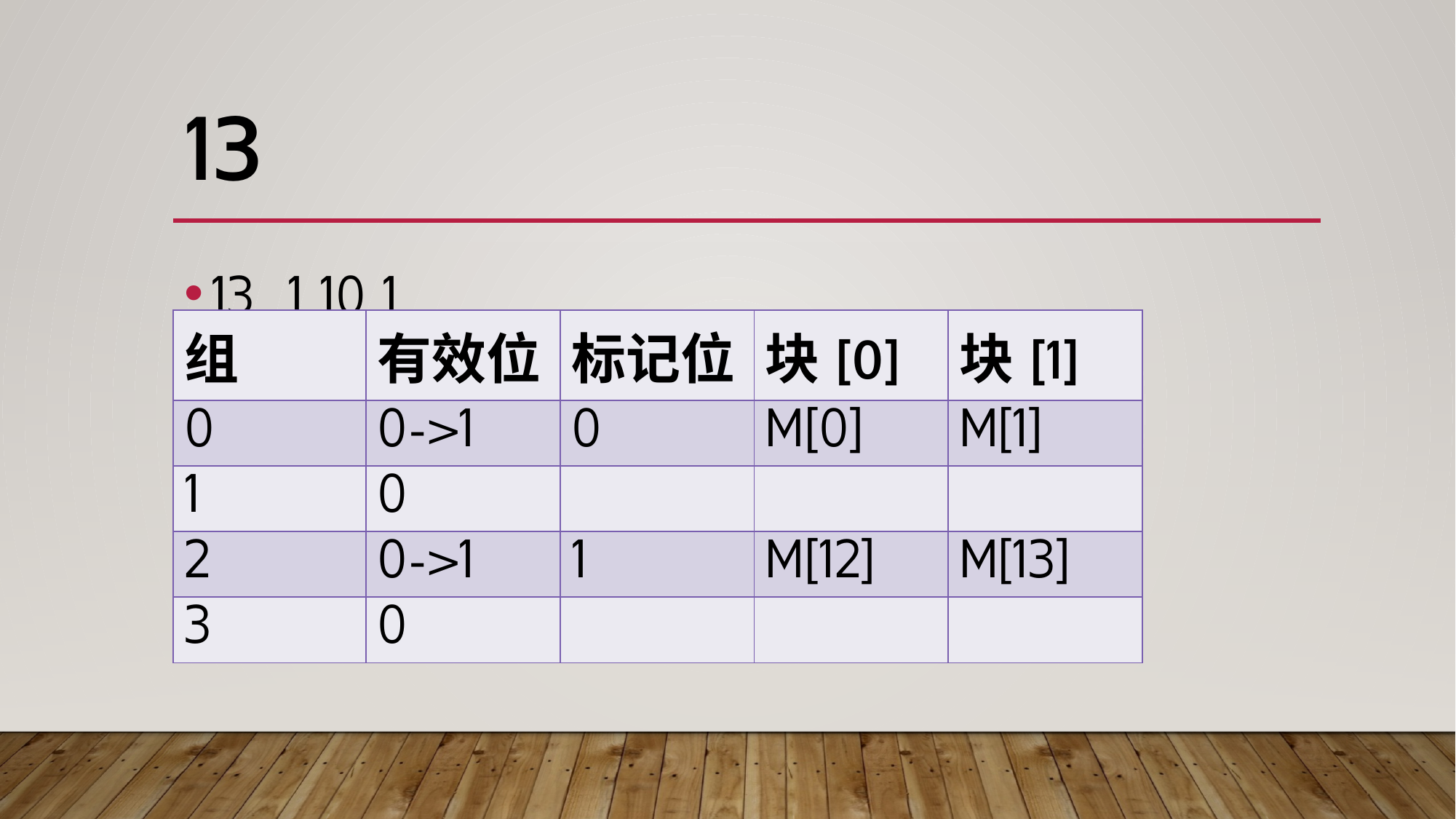

# 13
13  1 10 1
| 组 | 有效位 | 标记位 | 块[0] | 块[1] |
| --- | --- | --- | --- | --- |
| 0 | 0->1 | 0 | M[0] | M[1] |
| 1 | 0 |  |  |  |
| 2 | 0->1 | 1 | M[12] | M[13] |
| 3 | 0 |  |  |  |